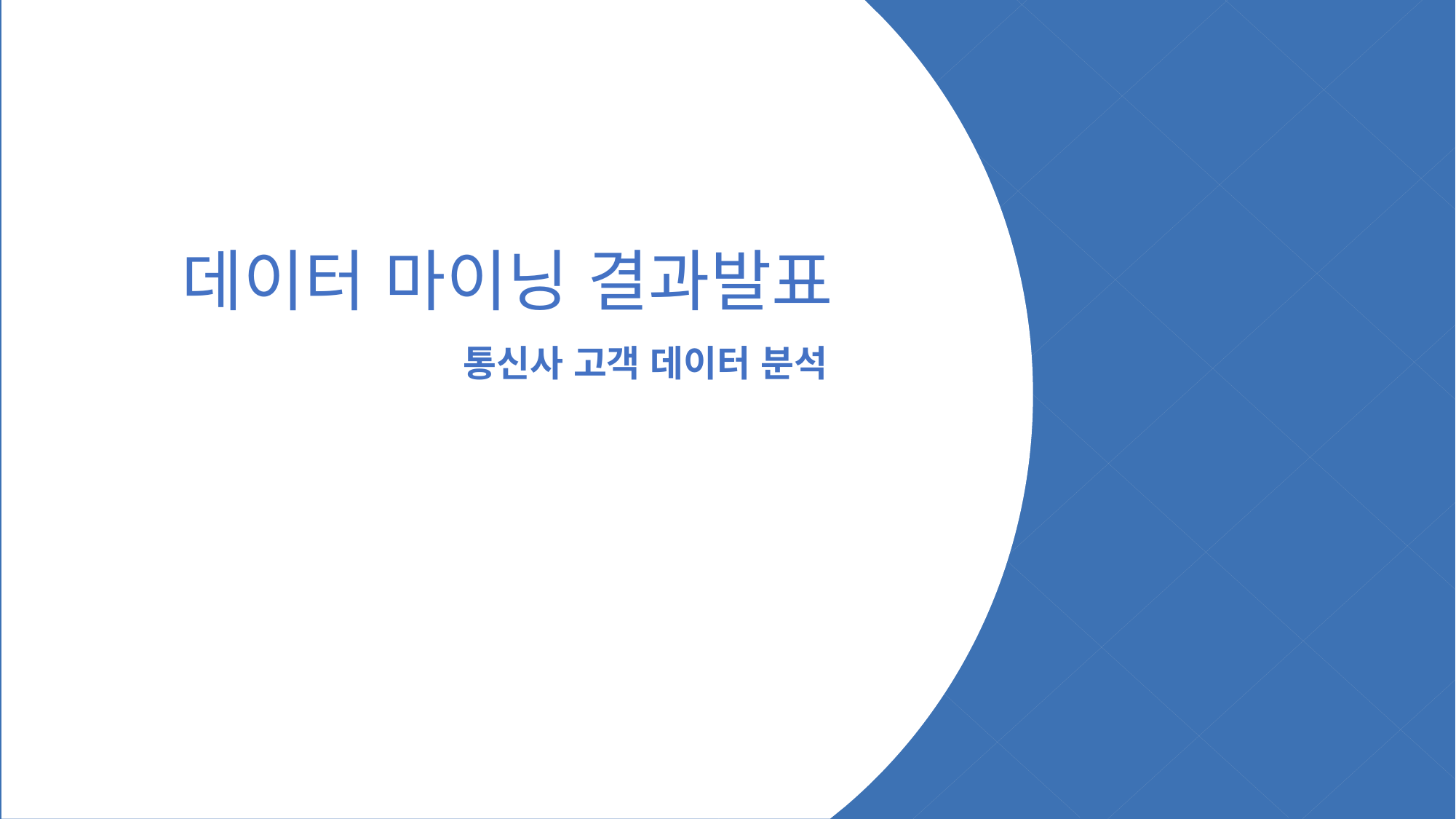

폰트1
폰트2
폰트3
폰트4
데이터 마이닝 결과발표
        통신사 고객 데이터 분석